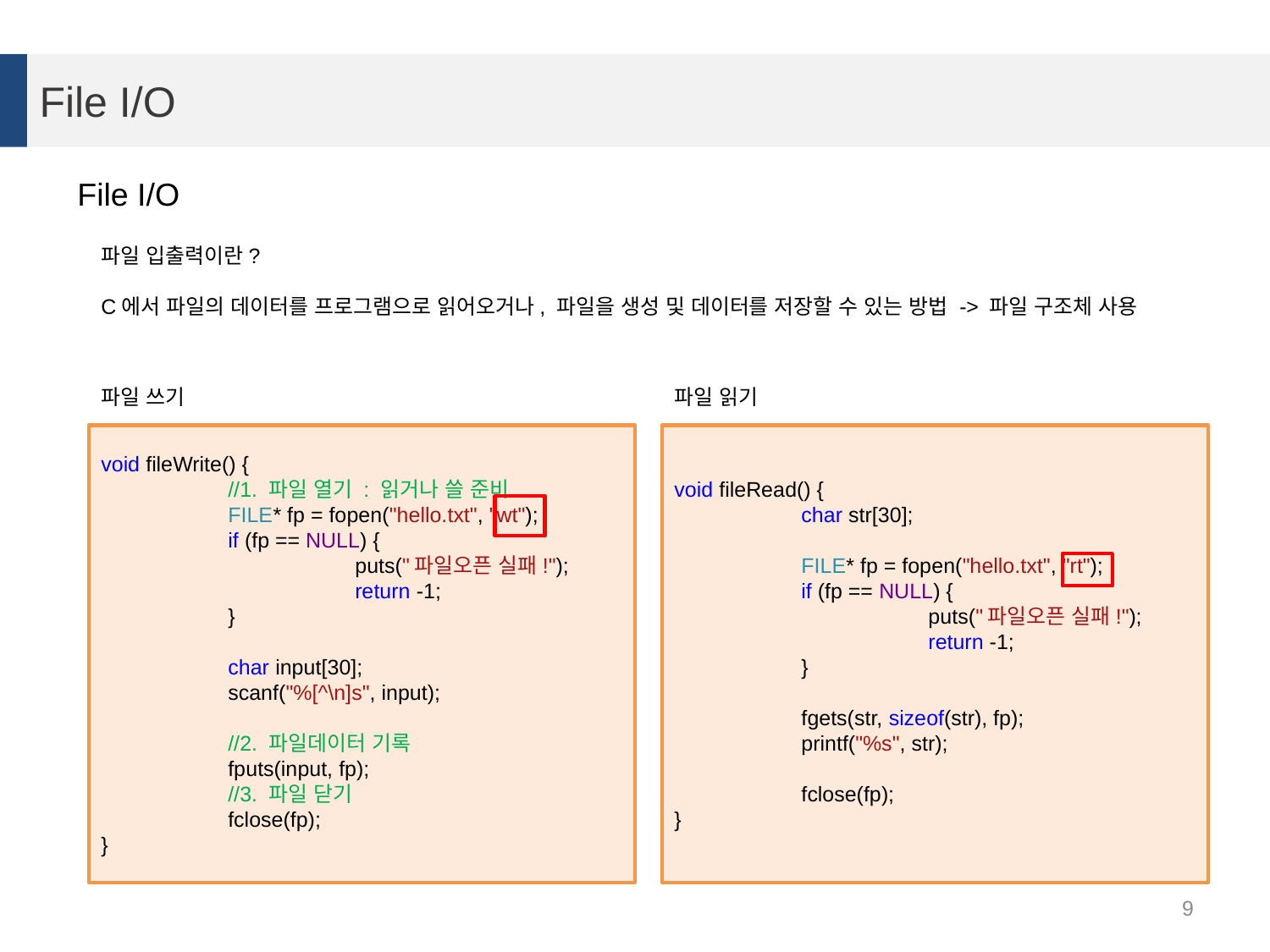

File I/O
File I/O
파일 입출력이란?

C에서 파일의 데이터를 프로그램으로 읽어오거나, 파일을 생성 및 데이터를 저장할 수 있는 방법 -> 파일 구조체 사용
파일 쓰기
파일 읽기
void fileWrite() {
	//1. 파일 열기 : 읽거나 쓸 준비
	FILE* fp = fopen("hello.txt", "wt");
	if (fp == NULL) {
		puts("파일오픈 실패!");
		return -1;
	}

	char input[30];
	scanf("%[^\n]s", input);

	//2. 파일데이터 기록
	fputs(input, fp);
	//3. 파일 닫기
	fclose(fp);
}
void fileRead() {
	char str[30];

	FILE* fp = fopen("hello.txt", "rt");
	if (fp == NULL) {
		puts("파일오픈 실패!");
		return -1;
	}

	fgets(str, sizeof(str), fp);
	printf("%s", str);

	fclose(fp);
}

9